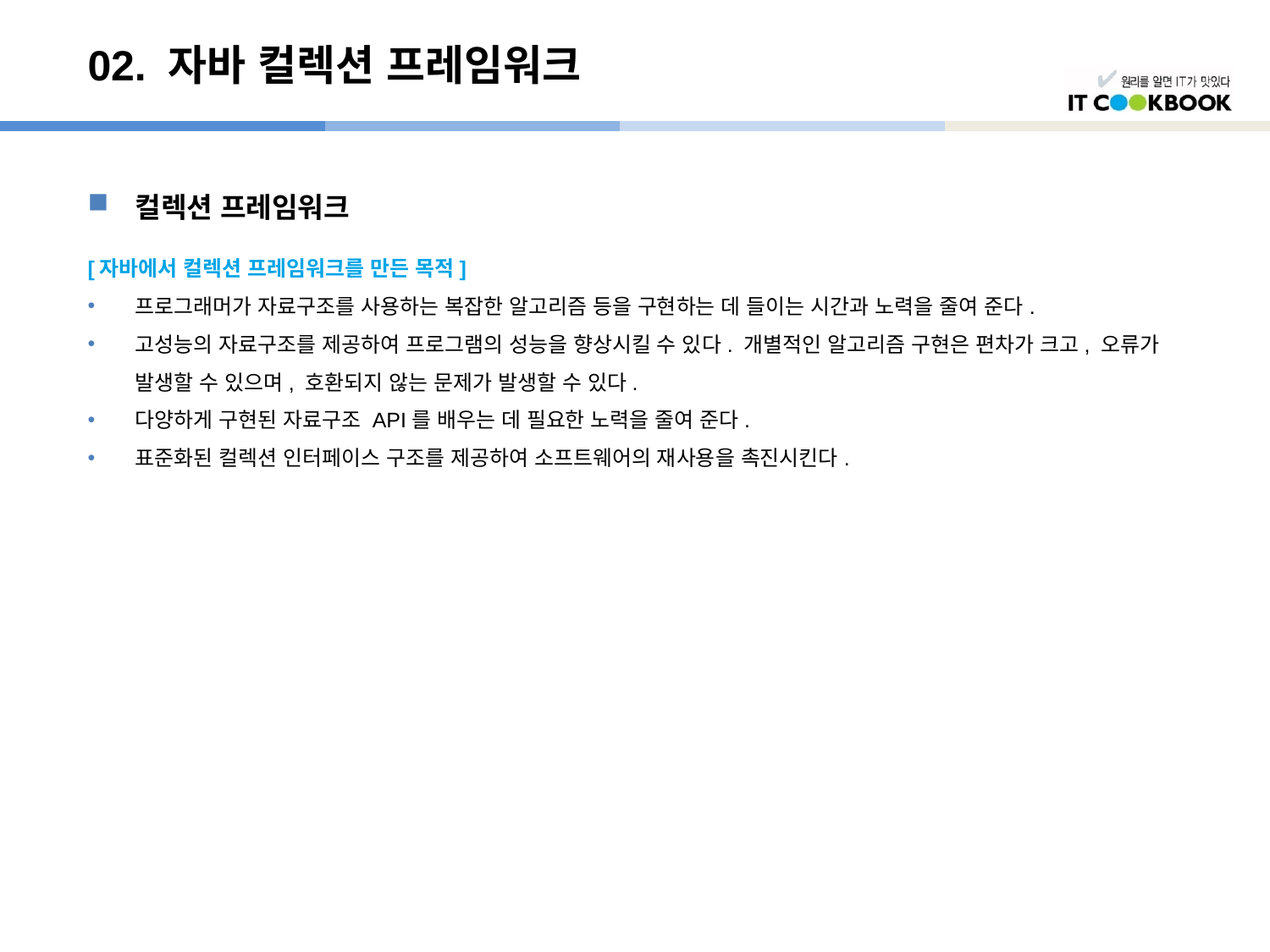

# 02. 자바 컬렉션 프레임워크
컬렉션 프레임워크
[자바에서 컬렉션 프레임워크를 만든 목적]
프로그래머가 자료구조를 사용하는 복잡한 알고리즘 등을 구현하는 데 들이는 시간과 노력을 줄여 준다.
고성능의 자료구조를 제공하여 프로그램의 성능을 향상시킬 수 있다. 개별적인 알고리즘 구현은 편차가 크고, 오류가 발생할 수 있으며, 호환되지 않는 문제가 발생할 수 있다.
다양하게 구현된 자료구조 API를 배우는 데 필요한 노력을 줄여 준다.
표준화된 컬렉션 인터페이스 구조를 제공하여 소프트웨어의 재사용을 촉진시킨다.